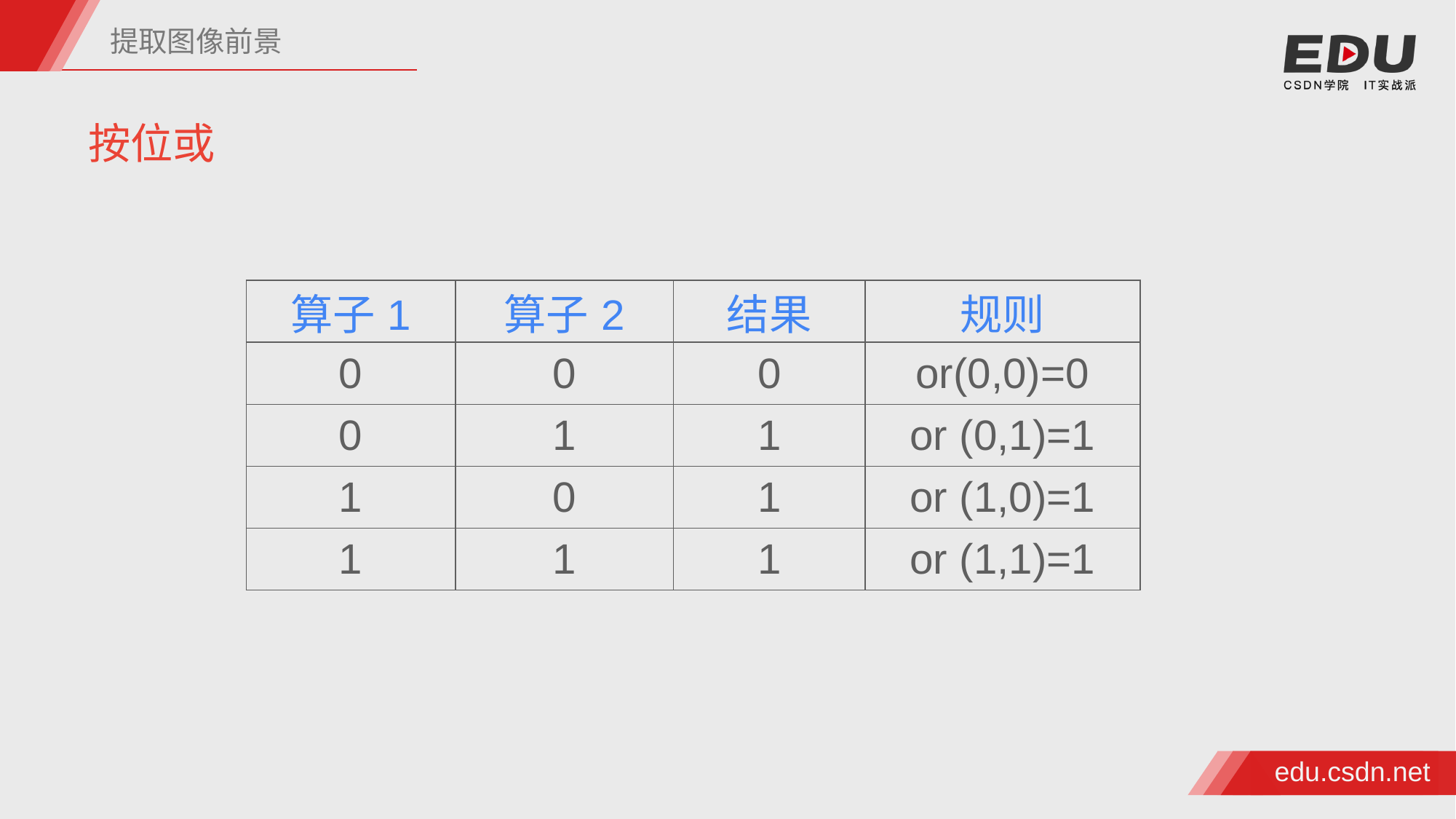

提取图像前景
按位或
| 算子1 | 算子2 | 结果 | 规则 |
| --- | --- | --- | --- |
| 0 | 0 | 0 | or(0,0)=0 |
| 0 | 1 | 1 | or (0,1)=1 |
| 1 | 0 | 1 | or (1,0)=1 |
| 1 | 1 | 1 | or (1,1)=1 |